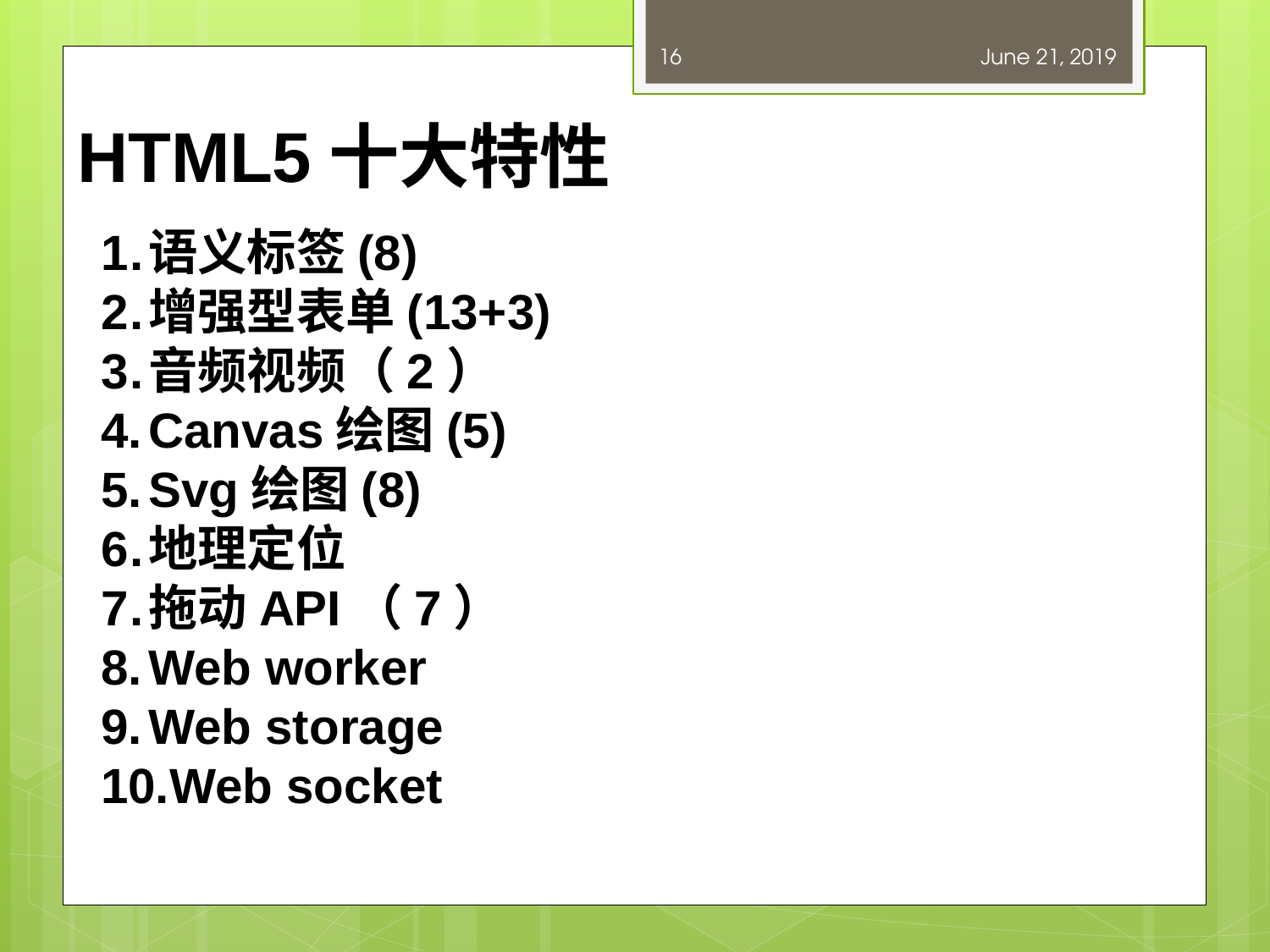

16
June 21, 2019
HTML5十大特性
语义标签(8)
增强型表单(13+3)
音频视频（2）
Canvas绘图(5)
Svg绘图(8)
地理定位
拖动API（7）
Web worker
Web storage
Web socket